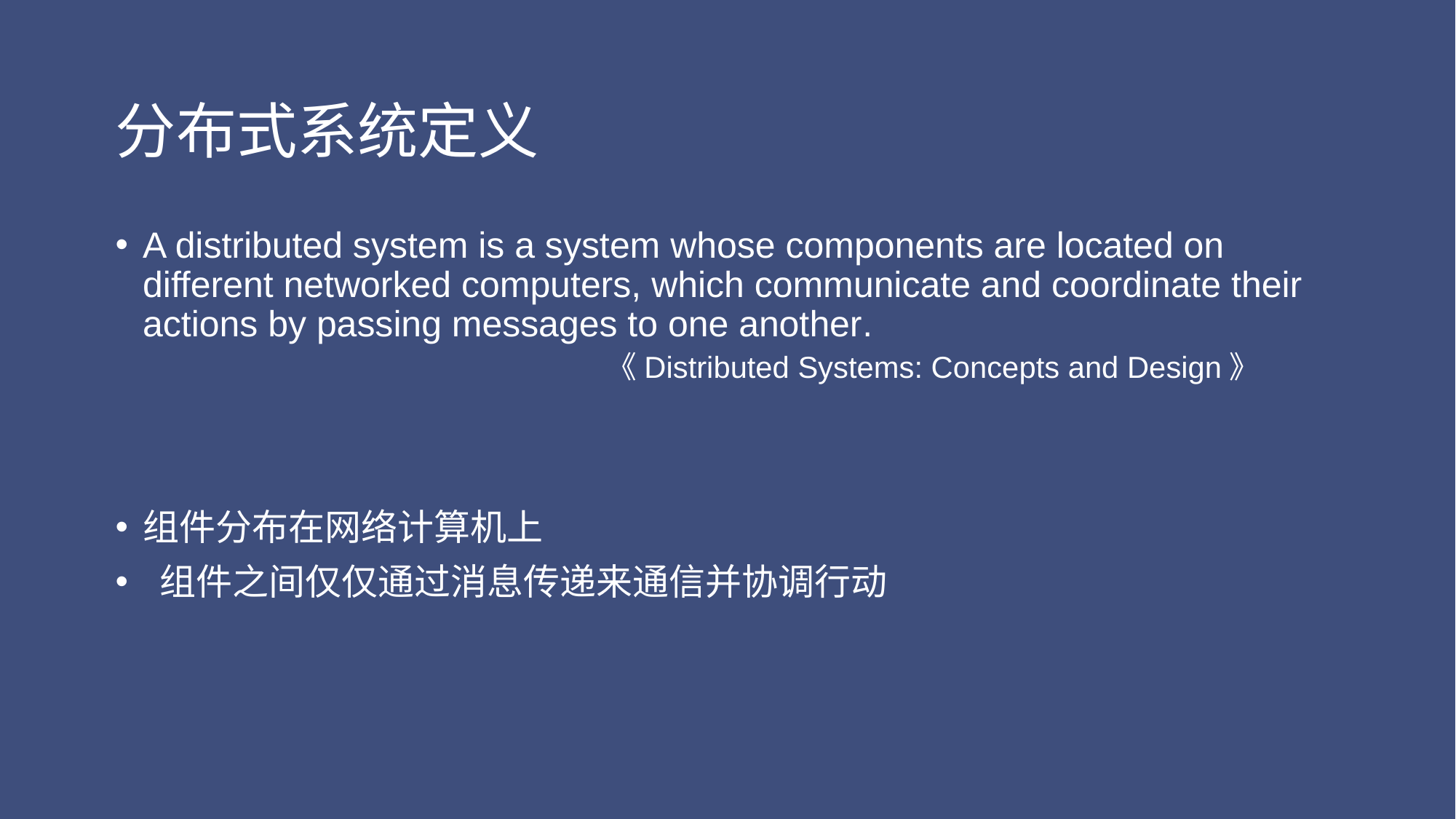

# 分布式系统定义
A distributed system is a system whose components are located on different networked computers, which communicate and coordinate their actions by passing messages to one another.
				《Distributed Systems: Concepts and Design》

组件分布在网络计算机上
 组件之间仅仅通过消息传递来通信并协调行动